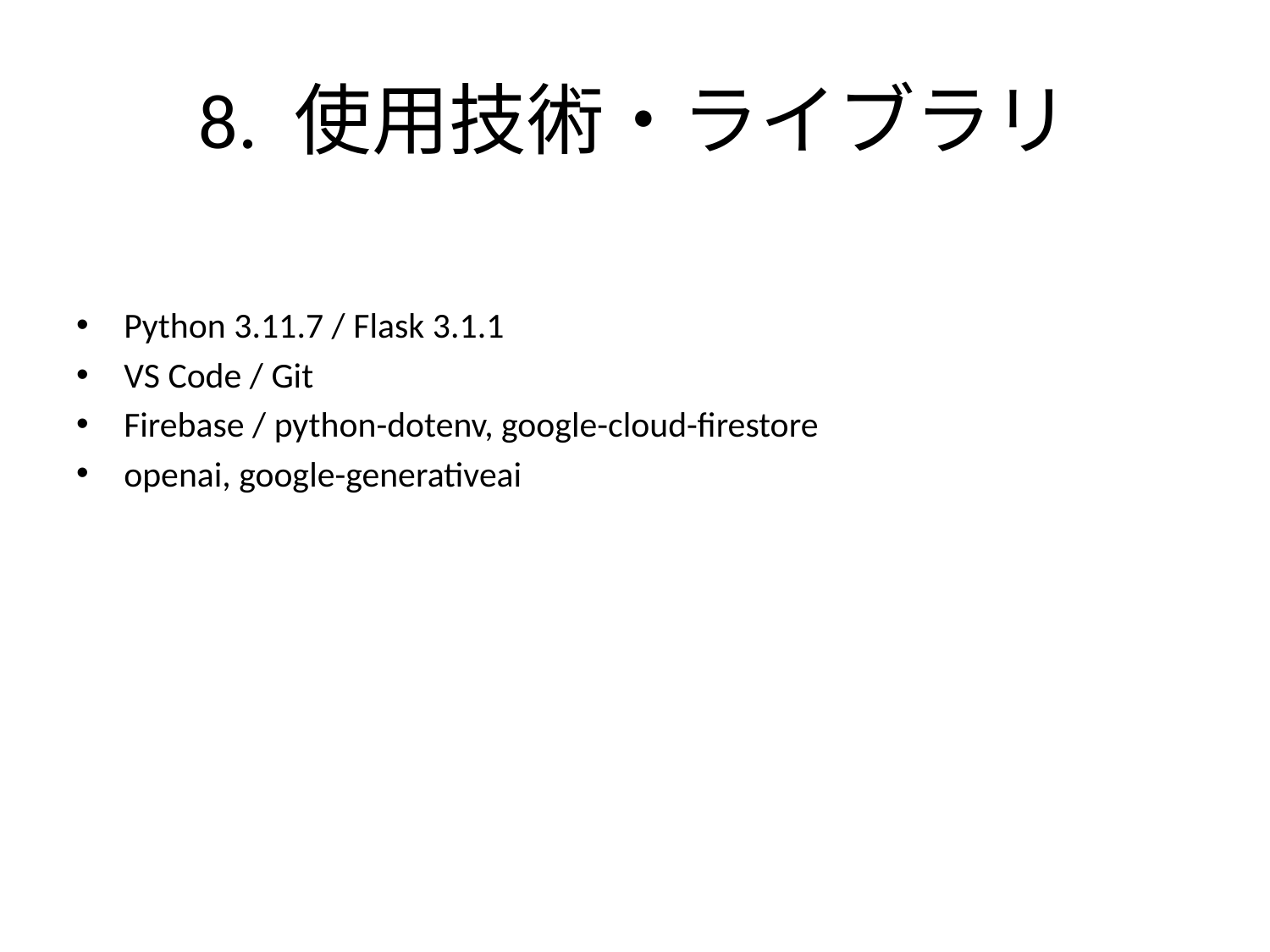

# 8. 使用技術・ライブラリ

Python 3.11.7 / Flask 3.1.1
VS Code / Git
Firebase / python-dotenv, google-cloud-firestore
openai, google-generativeai